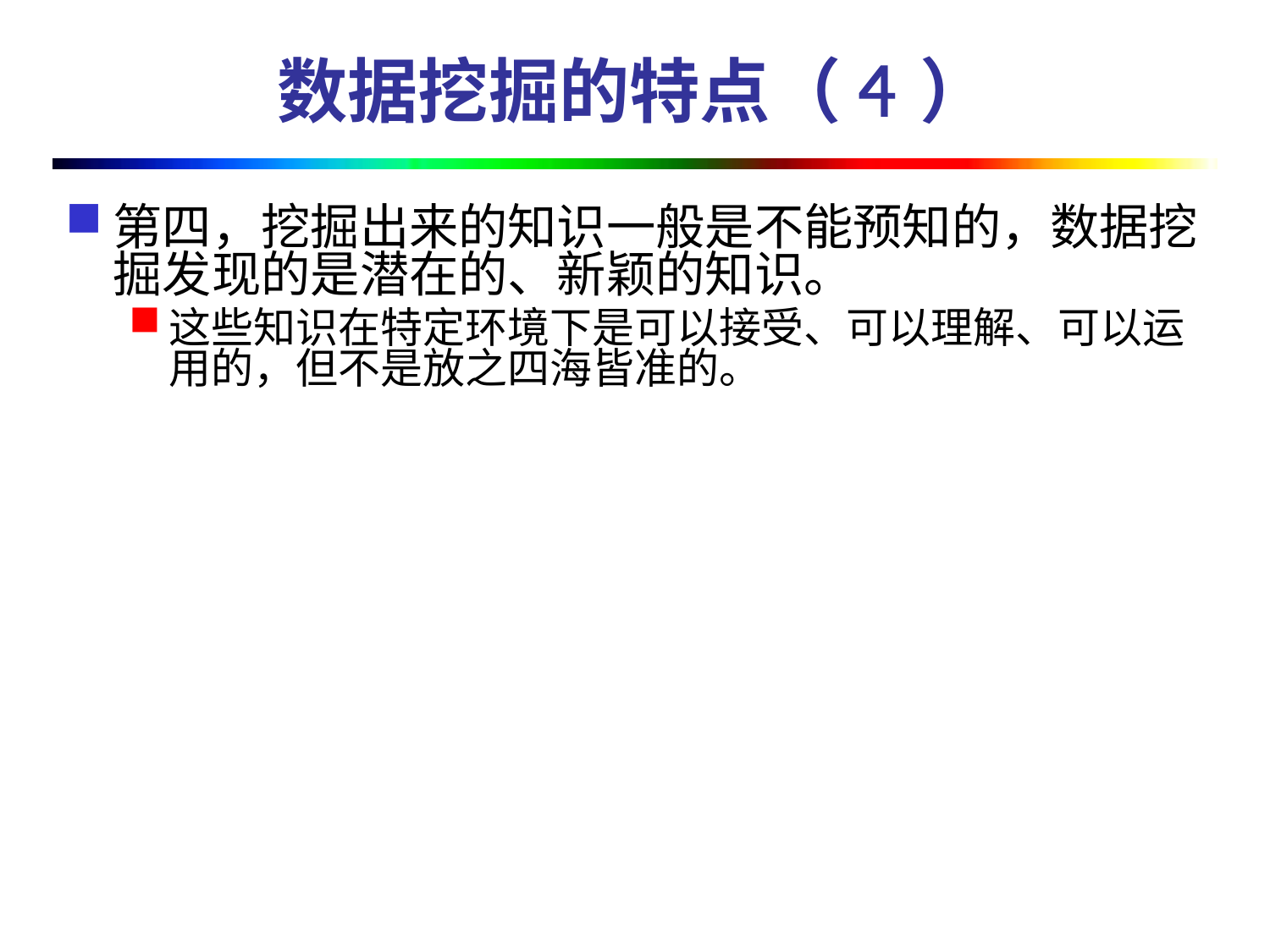

# 数据挖掘的特点（4）
第四，挖掘出来的知识一般是不能预知的，数据挖掘发现的是潜在的、新颖的知识。
这些知识在特定环境下是可以接受、可以理解、可以运用的，但不是放之四海皆准的。